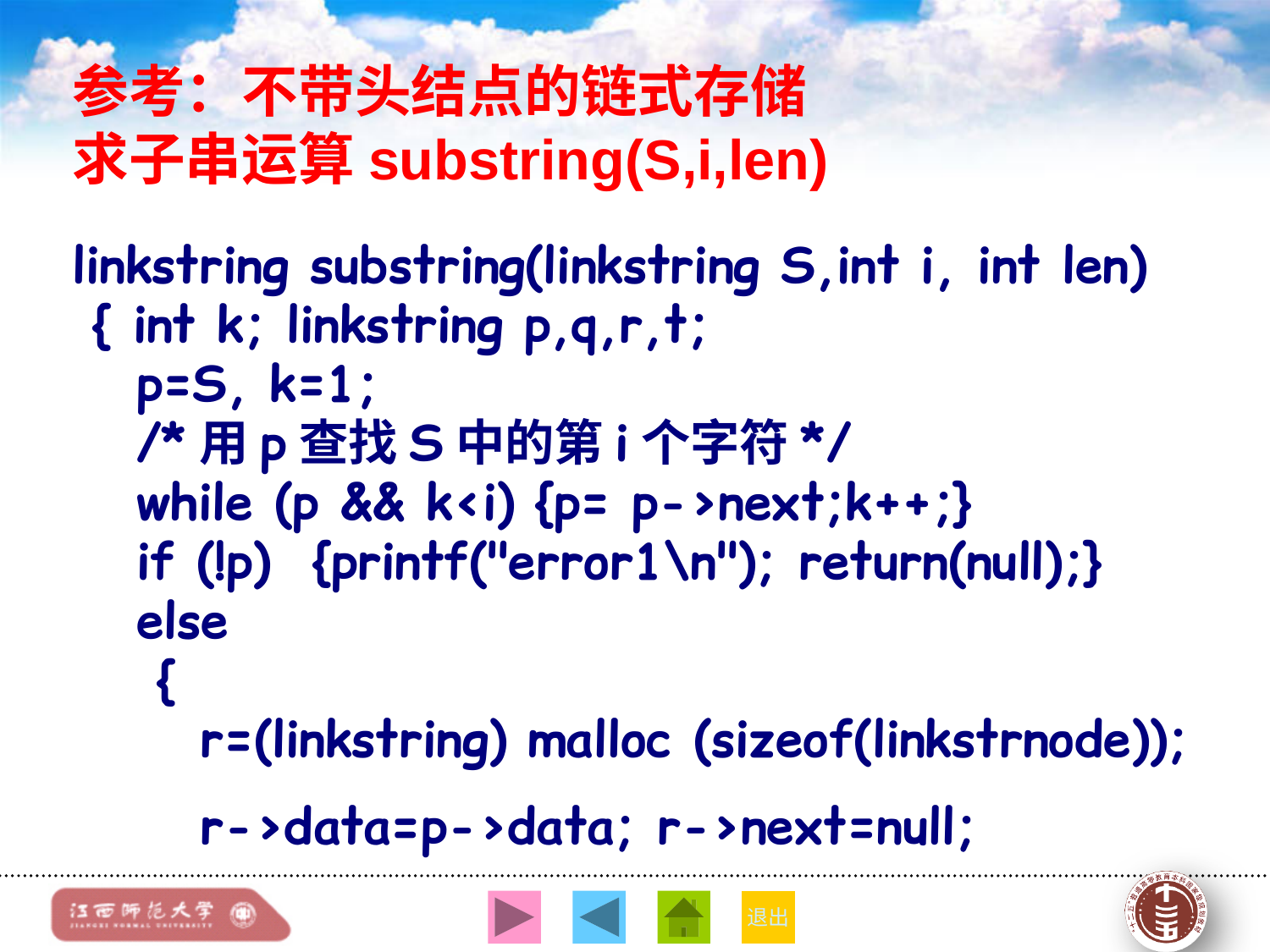

参考：不带头结点的链式存储
求子串运算substring(S,i,len)
linkstring substring(linkstring S,int i, int len)
 { int k; linkstring p,q,r,t;
   p=S, k=1;
   /*用p查找S中的第i个字符*/
   while (p && k<i) {p= p->next;k++;}
   if (!p)  {printf("error1\n"); return(null);}
   else
    {
      r=(linkstring) malloc (sizeof(linkstrnode));
      r->data=p->data; r->next=null;